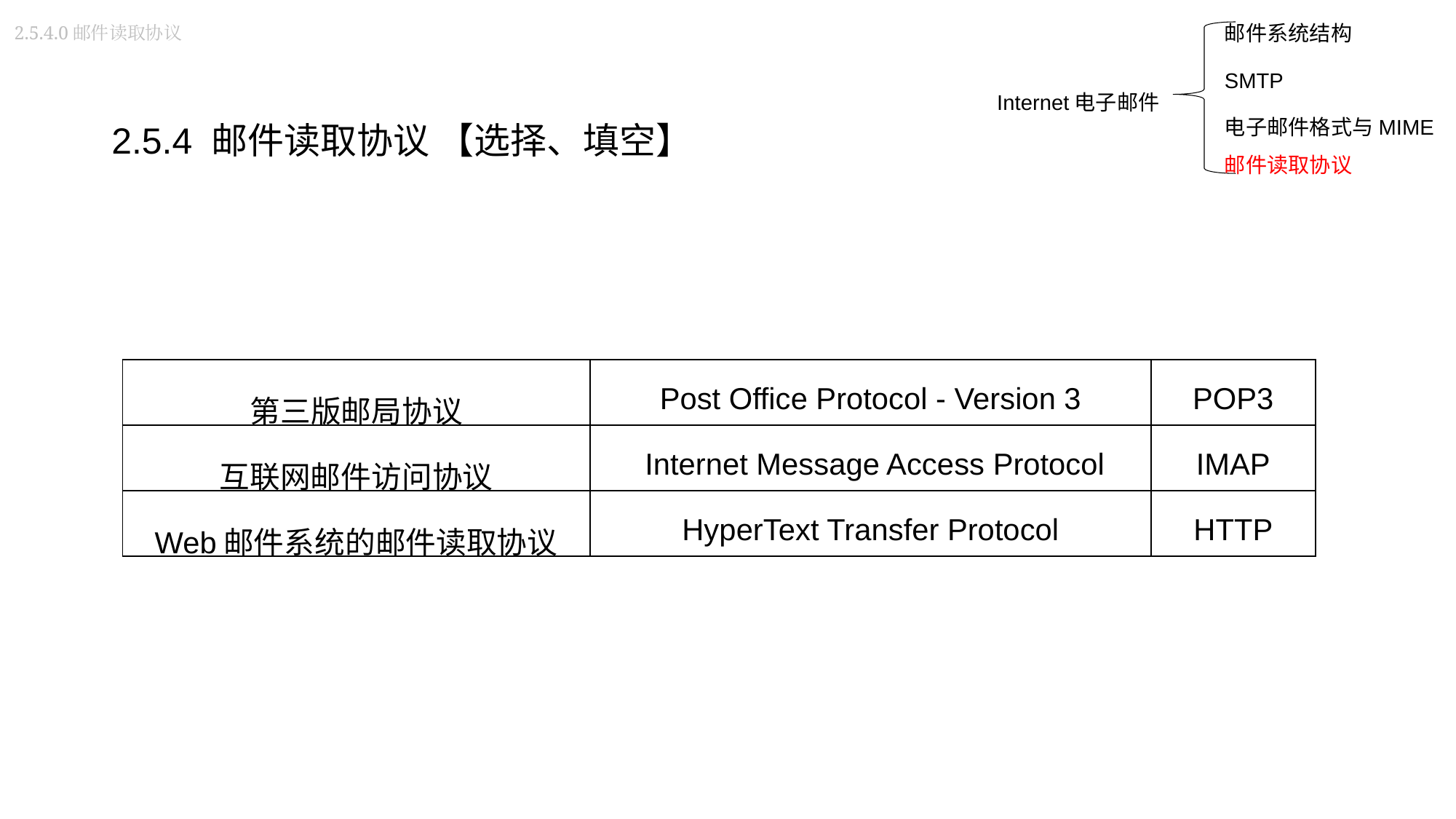

邮件系统结构
2.5.4.0邮件读取协议

SMTP
Internet电子邮件
2.5.4 邮件读取协议 【选择、填空】
电子邮件格式与MIME
邮件读取协议
| 第三版邮局协议 | Post Office Protocol - Version 3 | POP3 |
| --- | --- | --- |
| 互联网邮件访问协议 | Internet Message Access Protocol | IMAP |
| Web邮件系统的邮件读取协议 | HyperText Transfer Protocol | HTTP |